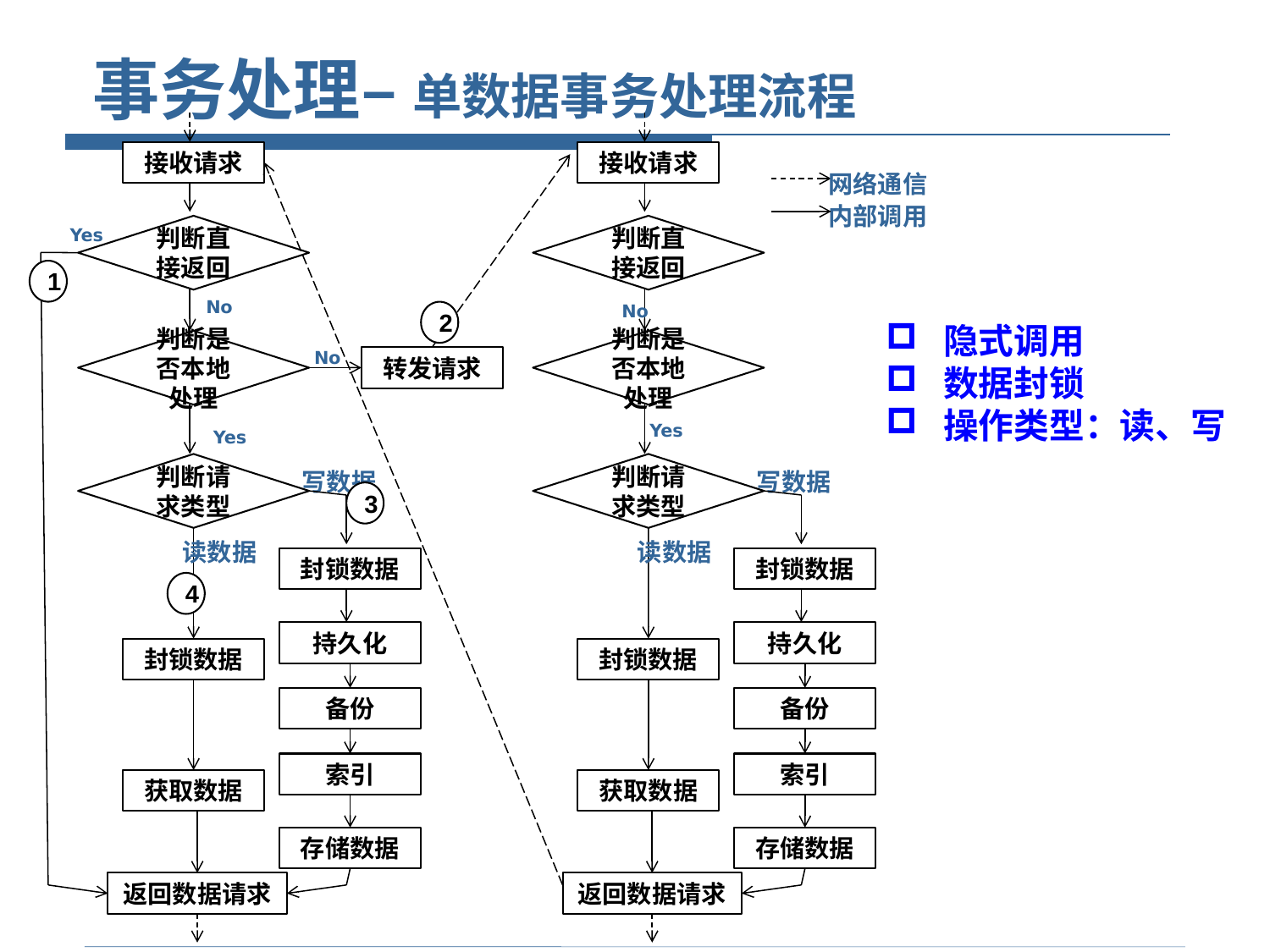

# 事务处理– 单数据事务处理流程
接收请求
接收请求
网络通信
内部调用
判断直接返回
判断直接返回
Yes
1
No
No
2
判断是否本地处理
判断是否本地处理
No
转发请求
Yes
Yes
判断请求类型
判断请求类型
写数据
写数据
3
读数据
读数据
封锁数据
封锁数据
4
持久化
持久化
封锁数据
封锁数据
备份
备份
索引
索引
获取数据
获取数据
存储数据
存储数据
返回数据请求
返回数据请求
  隐式调用
  数据封锁
  操作类型：读、写